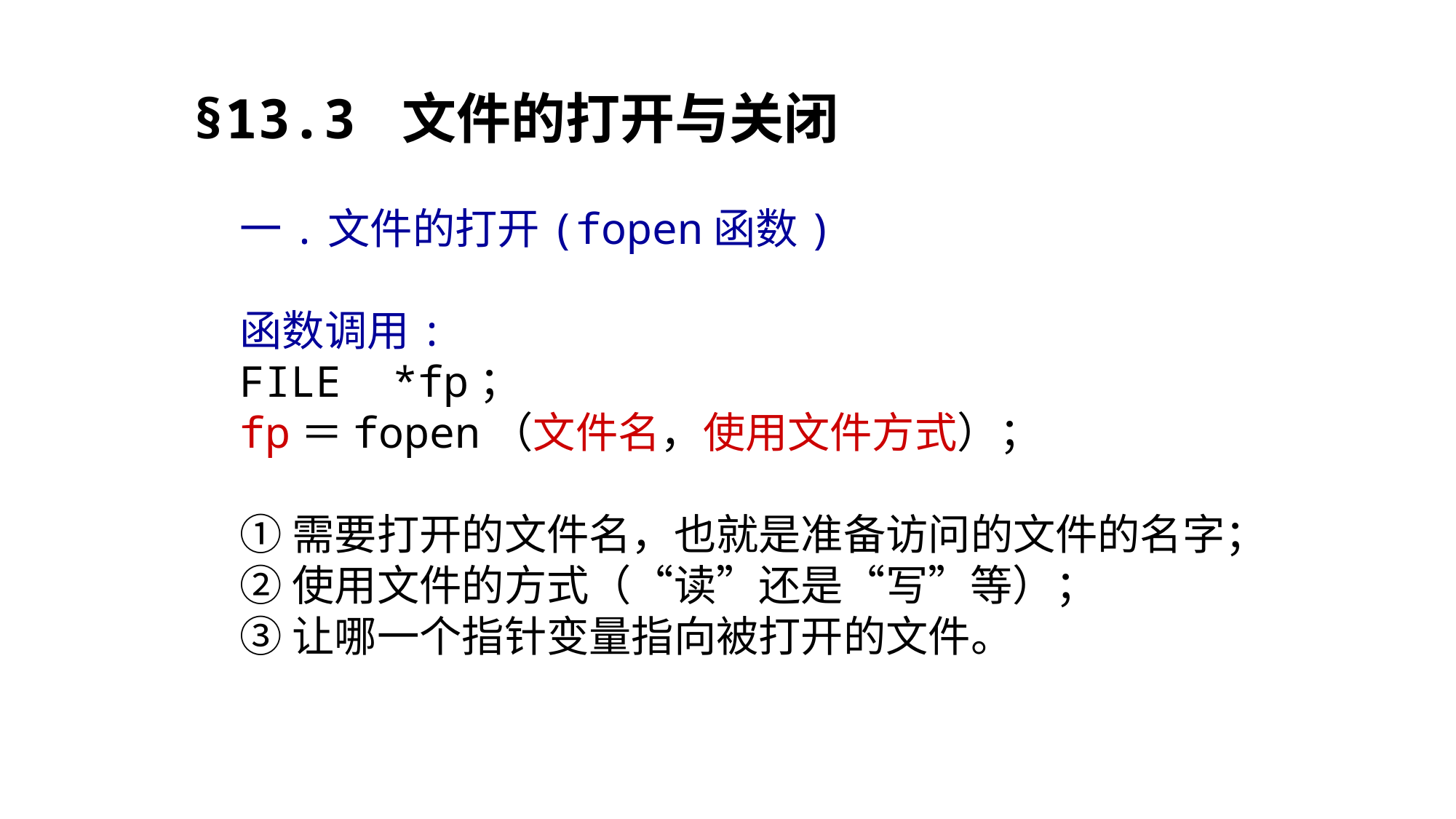

§13.3 文件的打开与关闭
一.文件的打开(fopen函数)

函数调用:
FILE  *fp；
fp＝fopen（文件名，使用文件方式）；

①需要打开的文件名，也就是准备访问的文件的名字；
②使用文件的方式（“读”还是“写”等）；
③让哪一个指针变量指向被打开的文件。